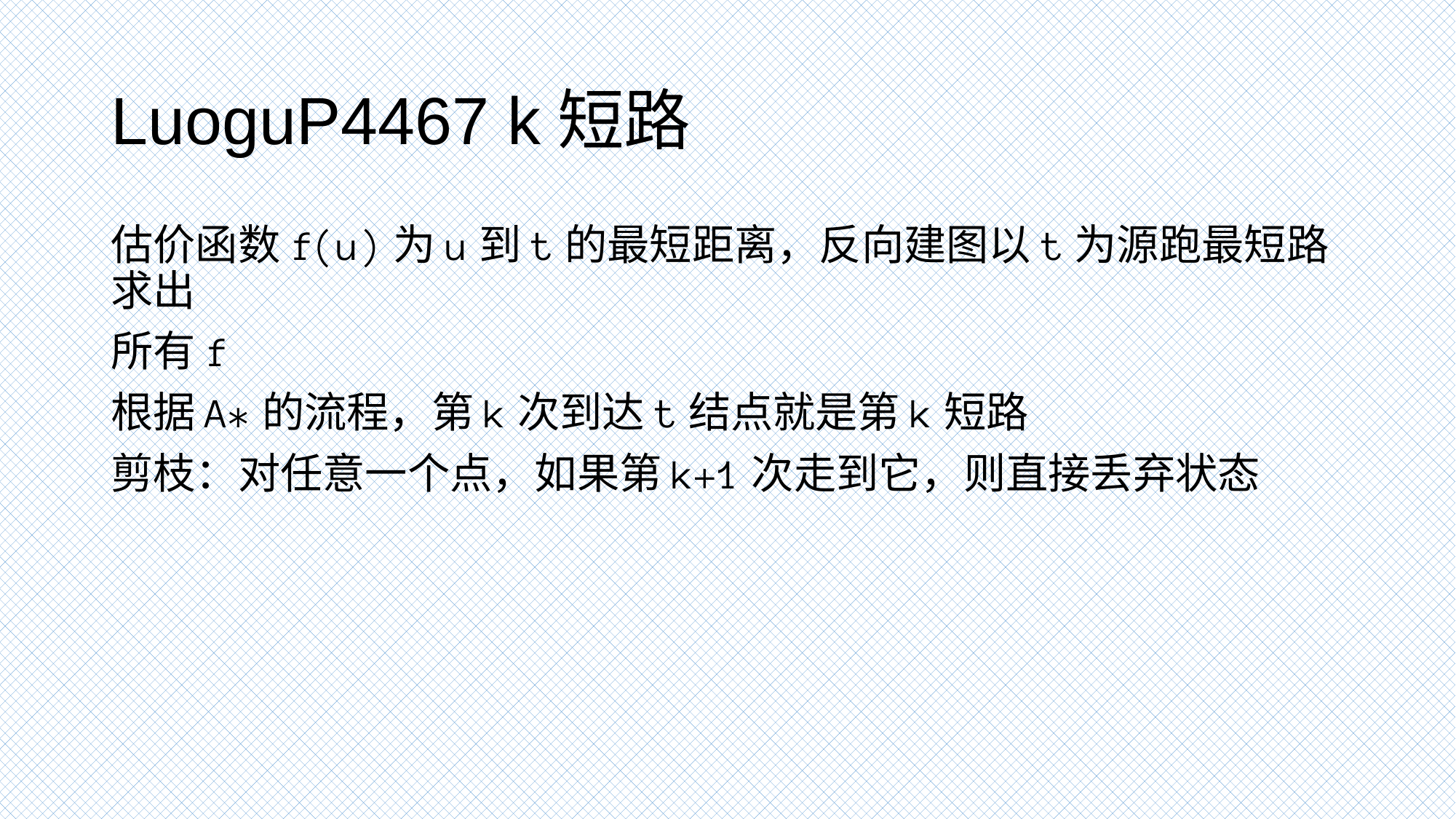

# LuoguP4467 k短路
估价函数f(u)为u到t的最短距离，反向建图以t为源跑最短路求出
所有f
根据A*的流程，第k次到达t结点就是第k短路
剪枝：对任意一个点，如果第k+1次走到它，则直接丢弃状态